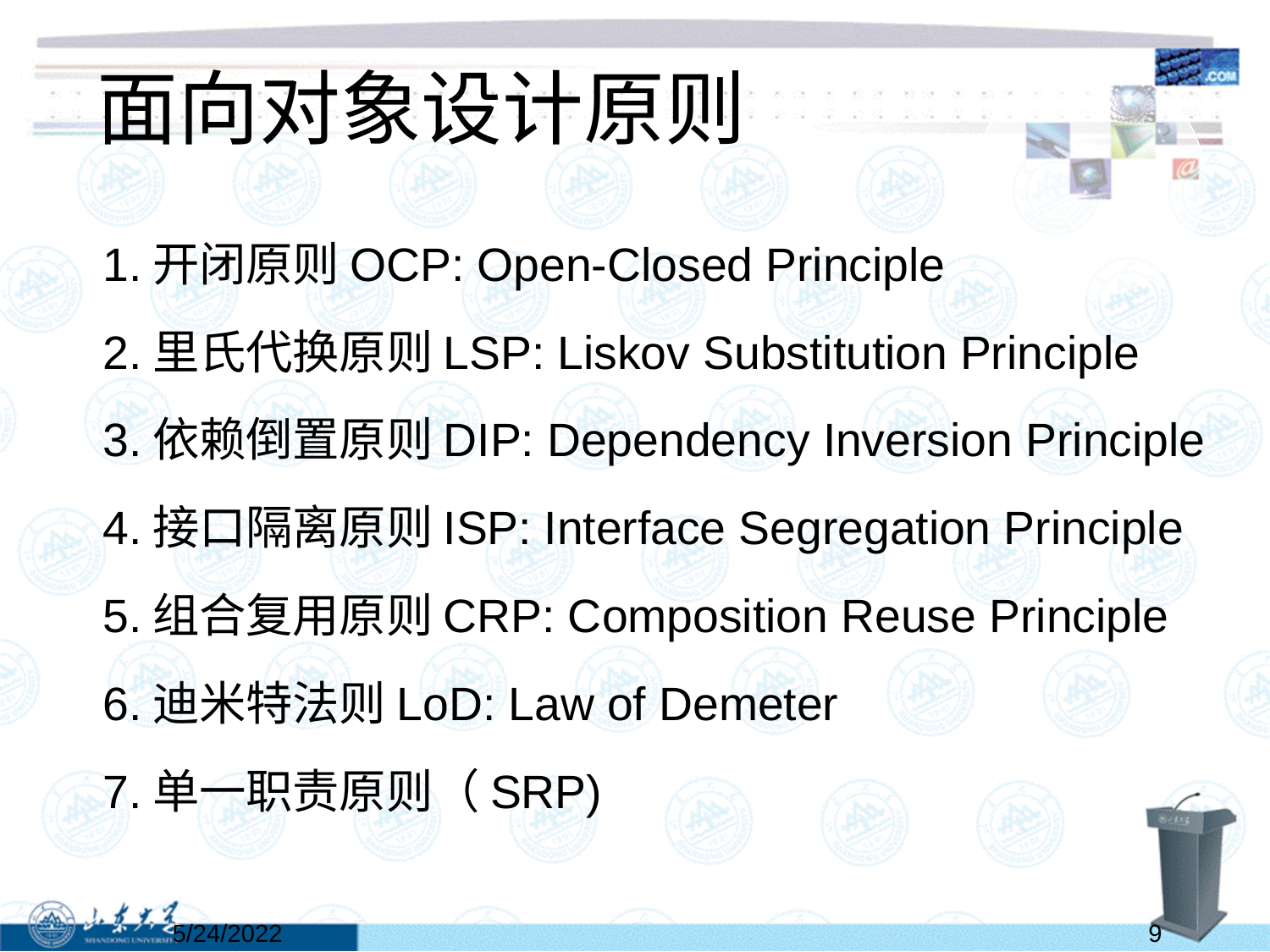

# 面向对象设计原则
1.开闭原则OCP: Open-Closed Principle
2.里氏代换原则LSP: Liskov Substitution Principle
3.依赖倒置原则DIP: Dependency Inversion Principle
4.接口隔离原则ISP: Interface Segregation Principle
5.组合复用原则CRP: Composition Reuse Principle
6.迪米特法则LoD: Law of Demeter
7.单一职责原则（SRP)
5/24/2022
9